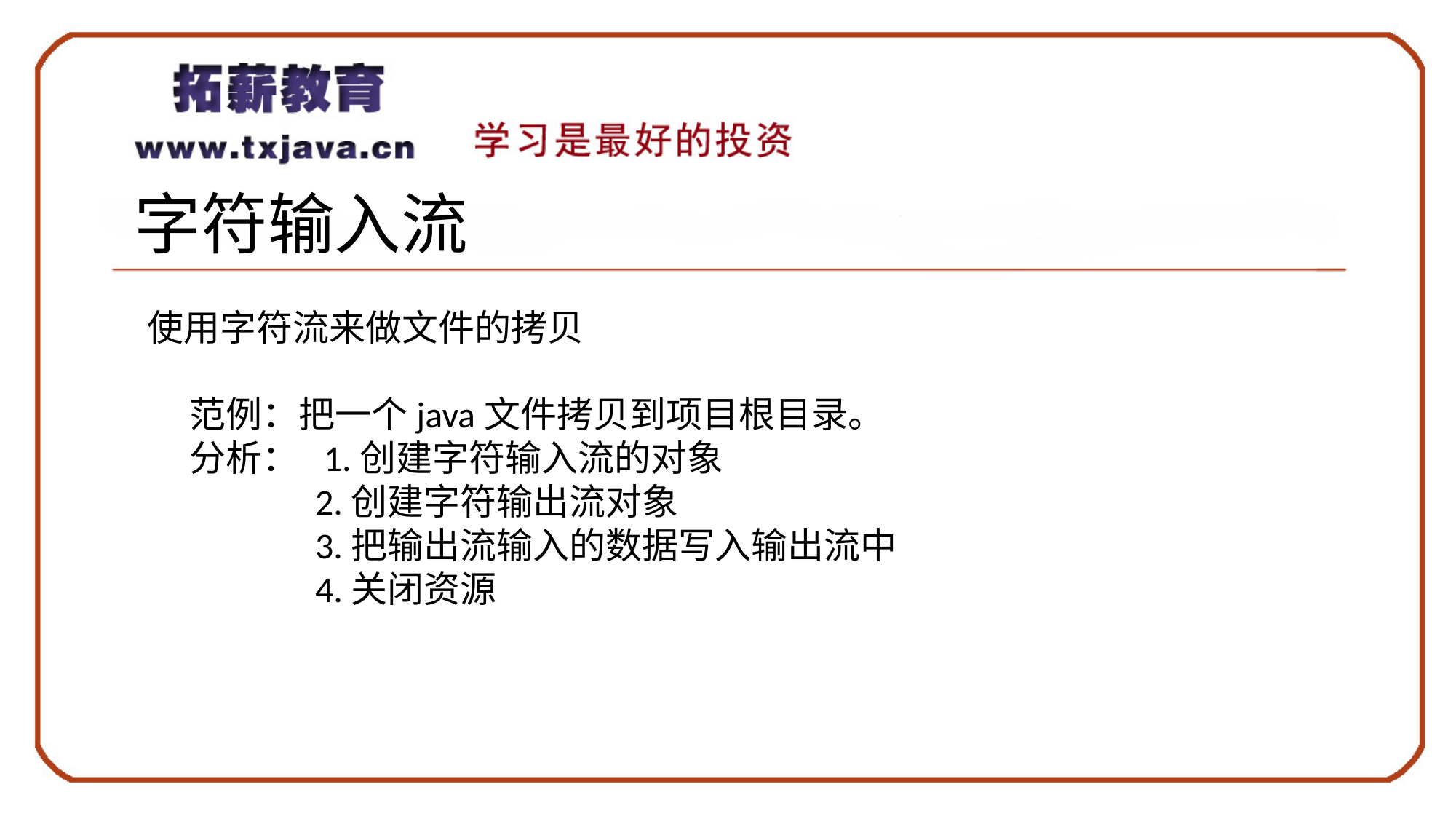

# 字符输入流
使用字符流来做文件的拷贝
范例：把一个java文件拷贝到项目根目录。
分析：  1.创建字符输入流的对象
	  2.创建字符输出流对象
	  3.把输出流输入的数据写入输出流中
	  4.关闭资源